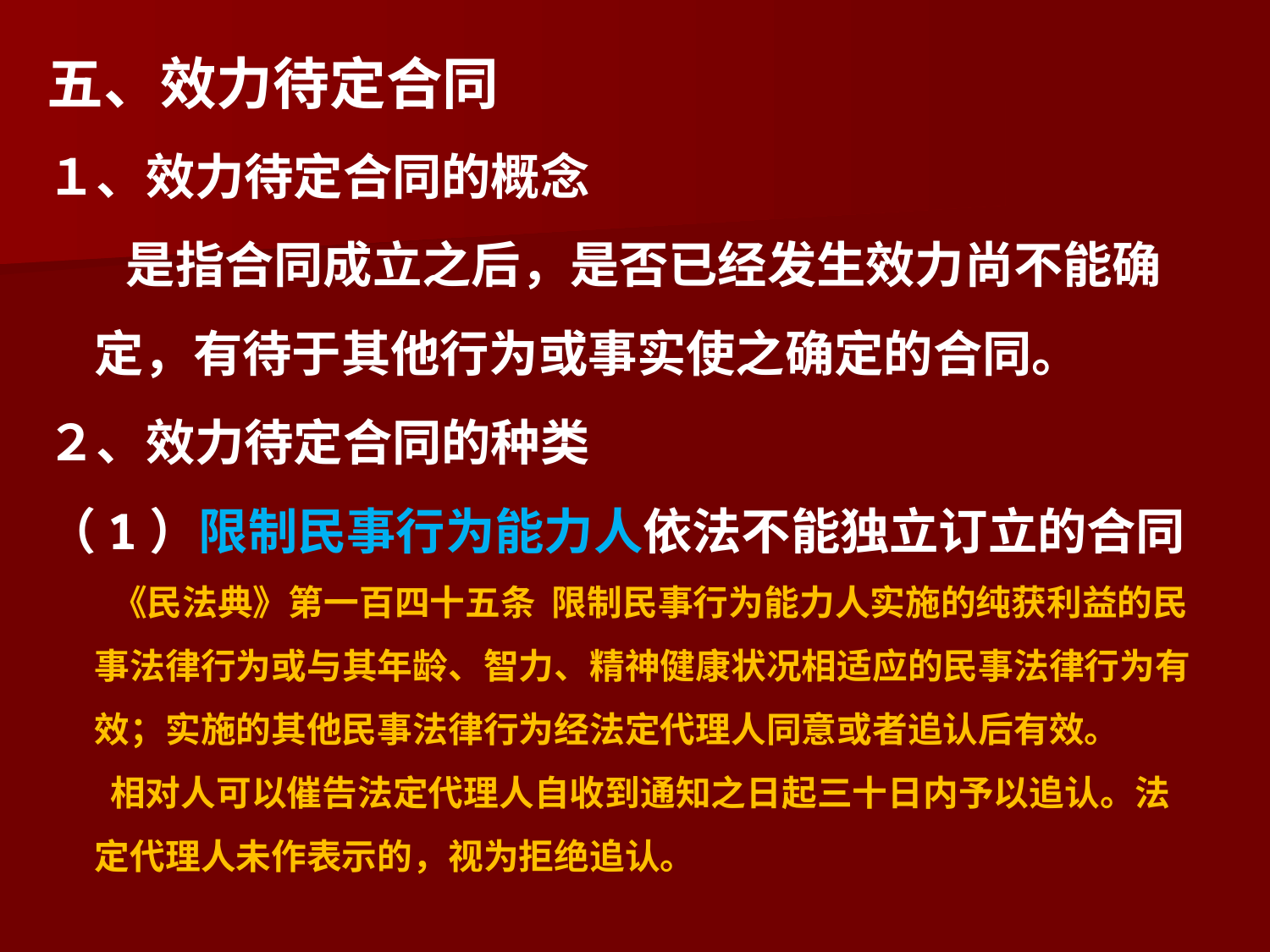

五、效力待定合同
１、效力待定合同的概念
      是指合同成立之后，是否已经发生效力尚不能确定，有待于其他行为或事实使之确定的合同。
２、效力待定合同的种类
（1）限制民事行为能力人依法不能独立订立的合同
       《民法典》第一百四十五条  限制民事行为能力人实施的纯获利益的民事法律行为或与其年龄、智力、精神健康状况相适应的民事法律行为有效；实施的其他民事法律行为经法定代理人同意或者追认后有效。
       相对人可以催告法定代理人自收到通知之日起三十日内予以追认。法定代理人未作表示的，视为拒绝追认。

26